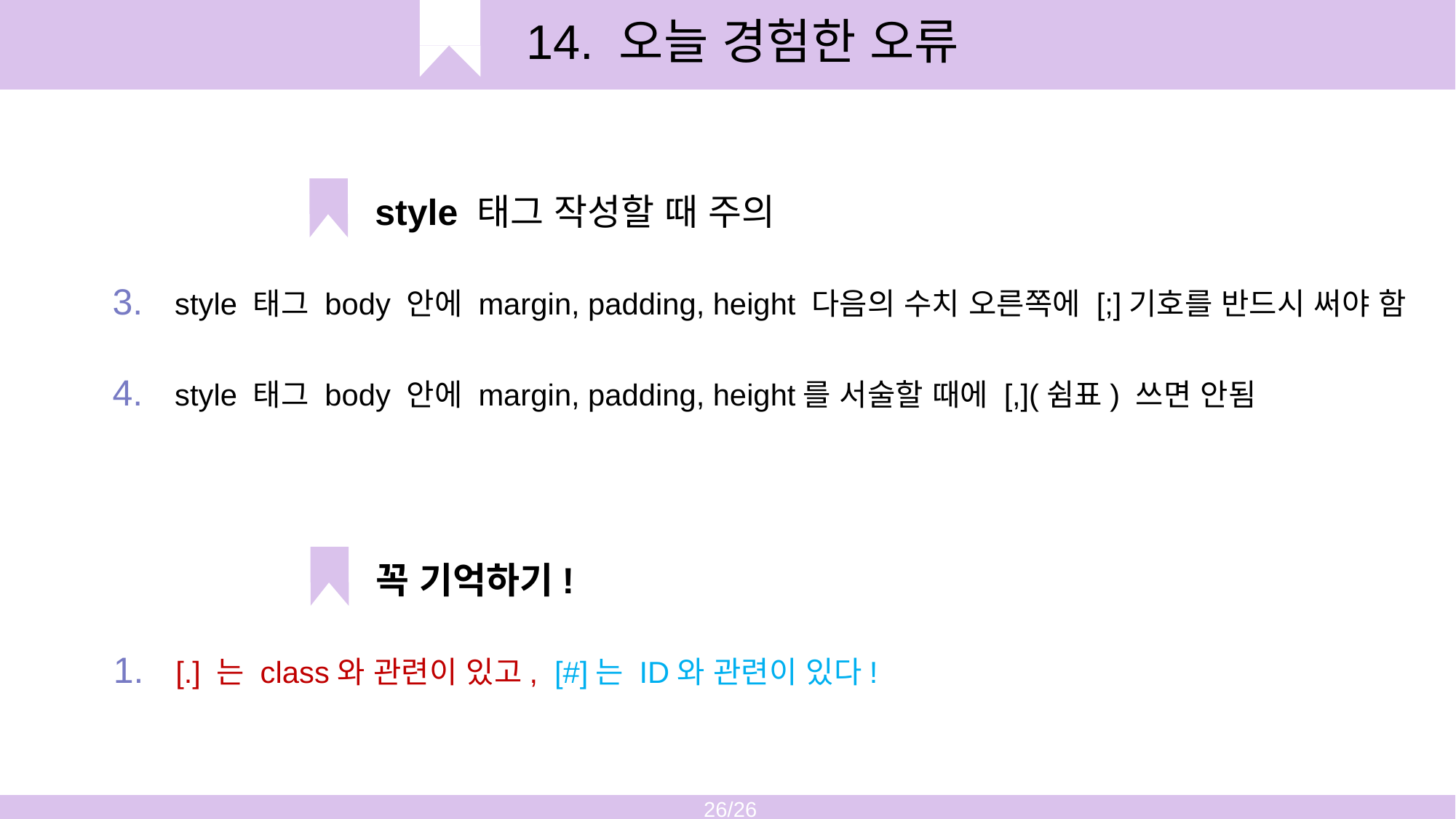

14. 오늘 경험한 오류
style 태그 작성할 때 주의

3.
style 태그 body 안에 margin, padding, height 다음의 수치 오른쪽에 [;]기호를 반드시 써야 함
4.
style 태그 body 안에 margin, padding, height를 서술할 때에 [,](쉼표) 쓰면 안됨
꼭 기억하기!

1.
[.] 는 class와 관련이 있고,  [#]는 ID와 관련이 있다!
26/26